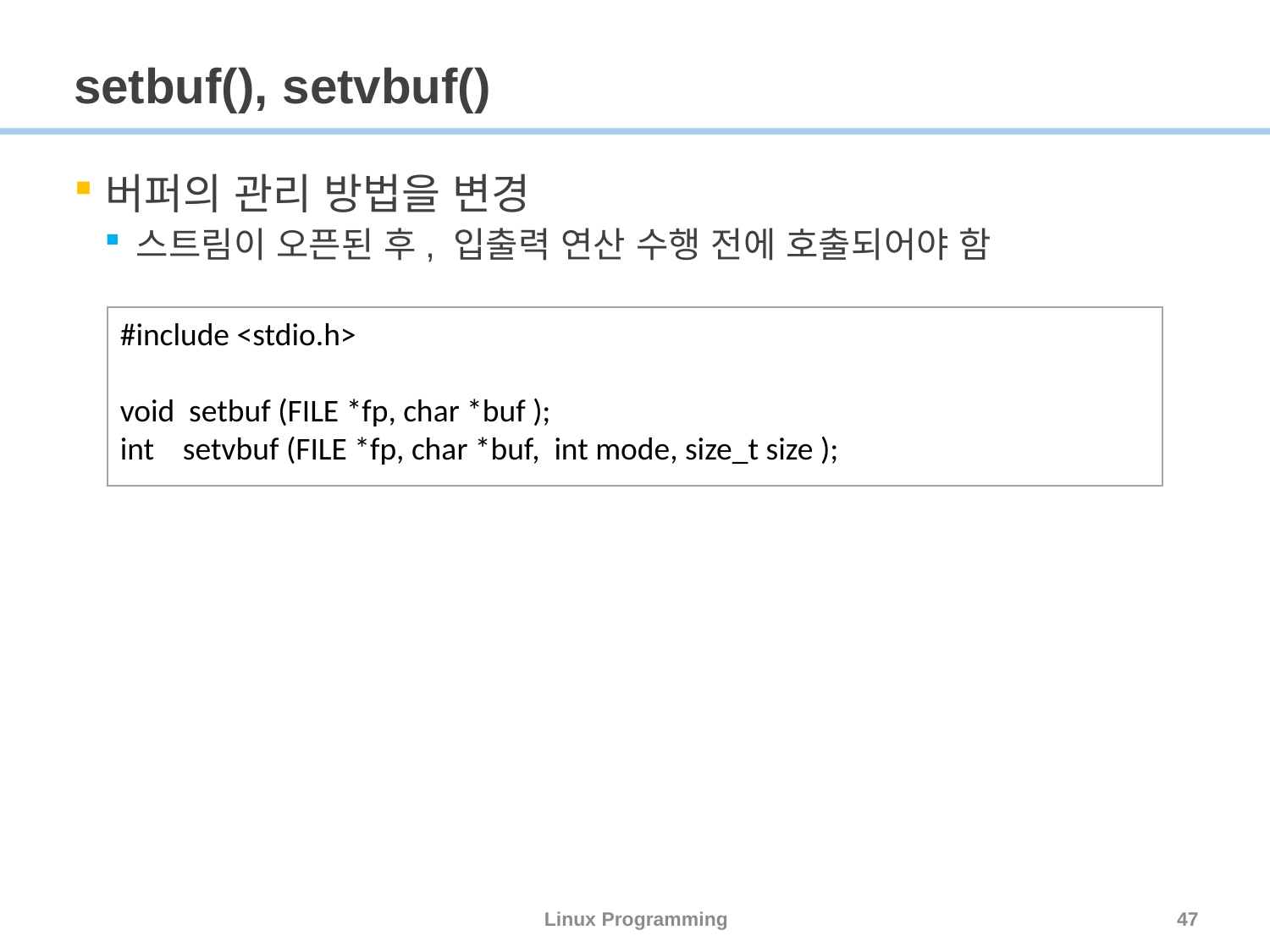

# setbuf(), setvbuf()
버퍼의 관리 방법을 변경
스트림이 오픈된 후, 입출력 연산 수행 전에 호출되어야 함

#include <stdio.h>
void  setbuf (FILE *fp, char *buf );
int    setvbuf (FILE *fp, char *buf,  int mode, size_t size );
Linux Programming
47